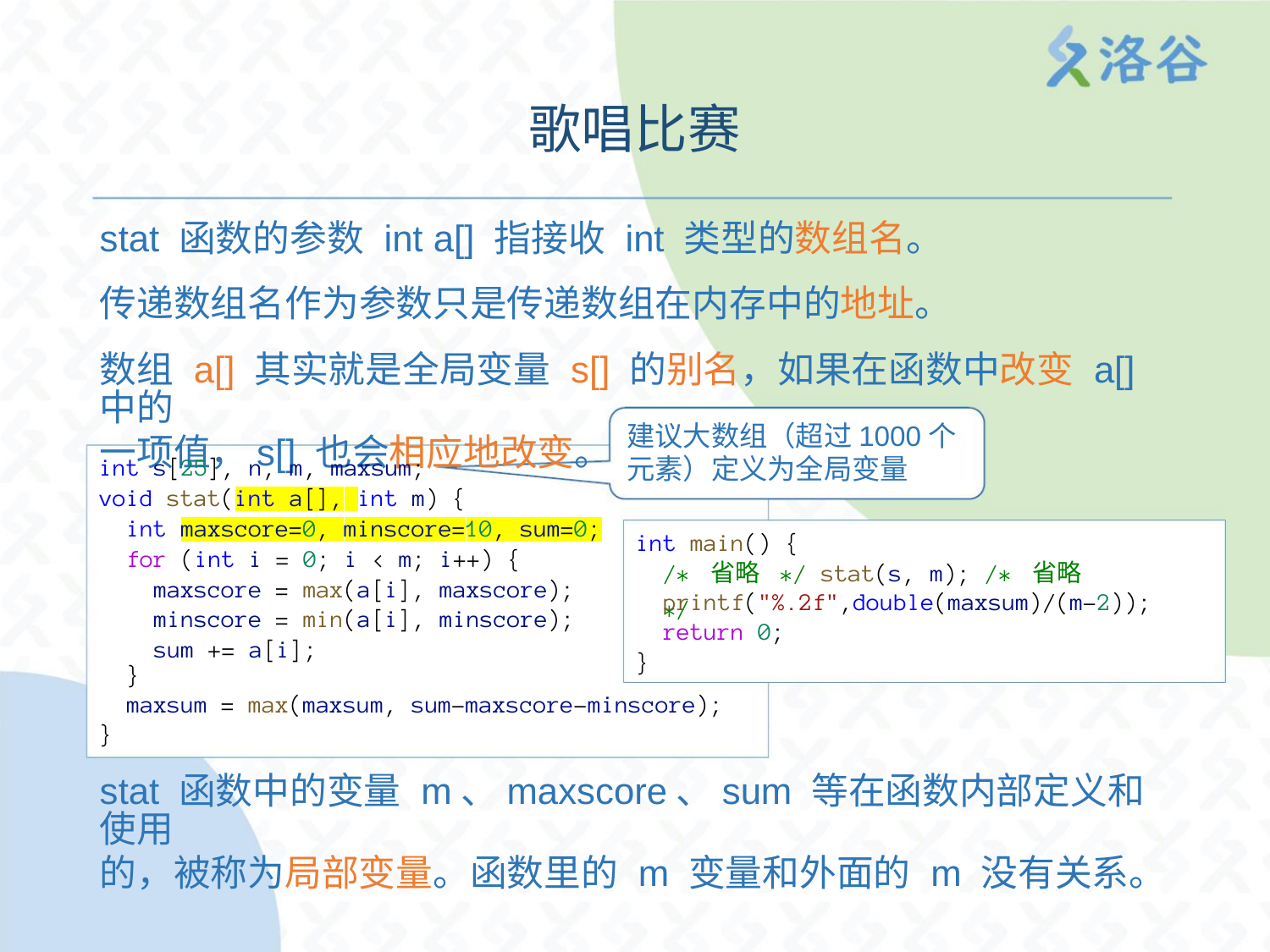

歌唱比赛
stat 函数的参数 int a[] 指接收 int 类型的数组名。
传递数组名作为参数只是传递数组在内存中的地址。
数组 a[] 其实就是全局变量 s[] 的别名，如果在函数中改变 a[] 中的
一项值，s[] 也会相应地改变。
建议大数组（超过1000个
元素）定义为全局变量
int s[25], n, m, maxsum;
void stat(int a[], int m) {
int maxscore=0, minscore=10, sum=0;
for (int i = 0; i < m; i++) {
maxscore = max(a[i], maxscore);
minscore = min(a[i], minscore);
sum += a[i];
int main() {
/* 省略 */ stat(s, m); /* 省略 */
printf("%.2f",double(maxsum)/(m-2));
return 0;
}
}
maxsum = max(maxsum, sum-maxscore-minscore);
}
stat 函数中的变量 m、maxscore、sum 等在函数内部定义和使用
的，被称为局部变量。函数里的 m 变量和外面的 m 没有关系。